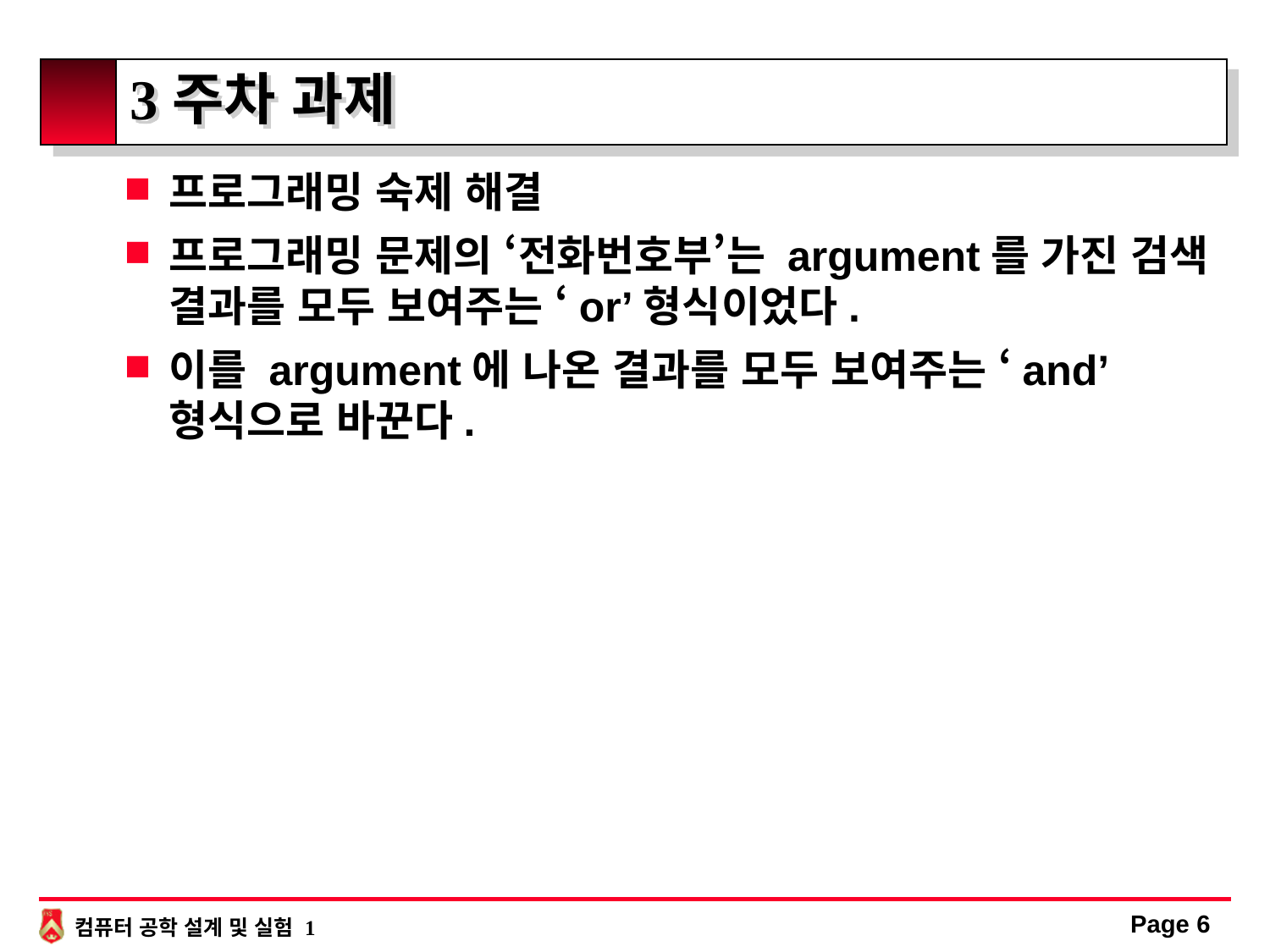

# 3주차 과제
프로그래밍 숙제 해결
프로그래밍 문제의 ‘전화번호부’는 argument를 가진 검색 결과를 모두 보여주는 ‘or’형식이었다.
이를 argument에 나온 결과를 모두 보여주는 ‘and’형식으로 바꾼다.
Page 6